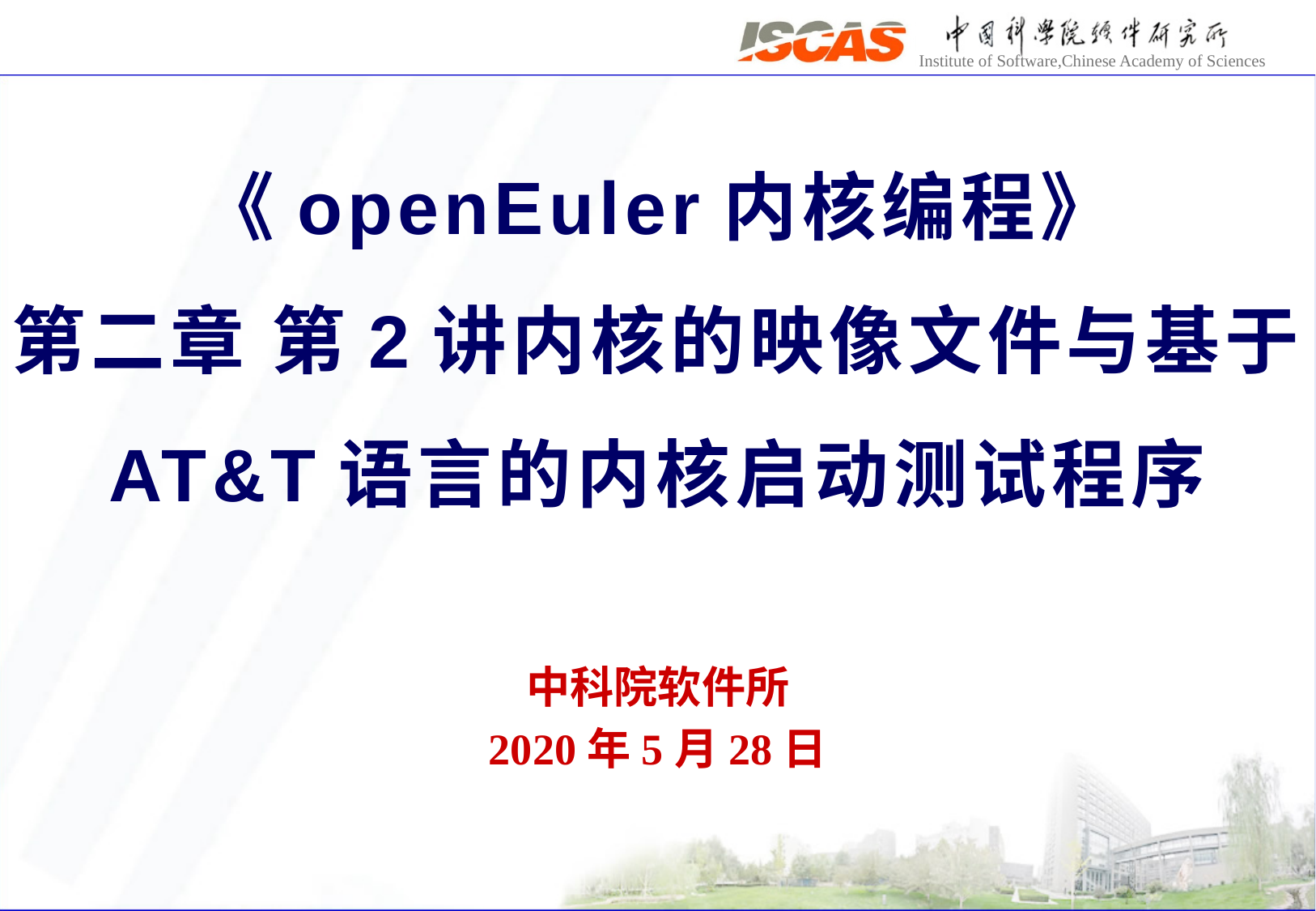

《openEuler内核编程》
第二章 第2讲内核的映像文件与基于AT&T语言的内核启动测试程序
中科院软件所
2020年5月28日